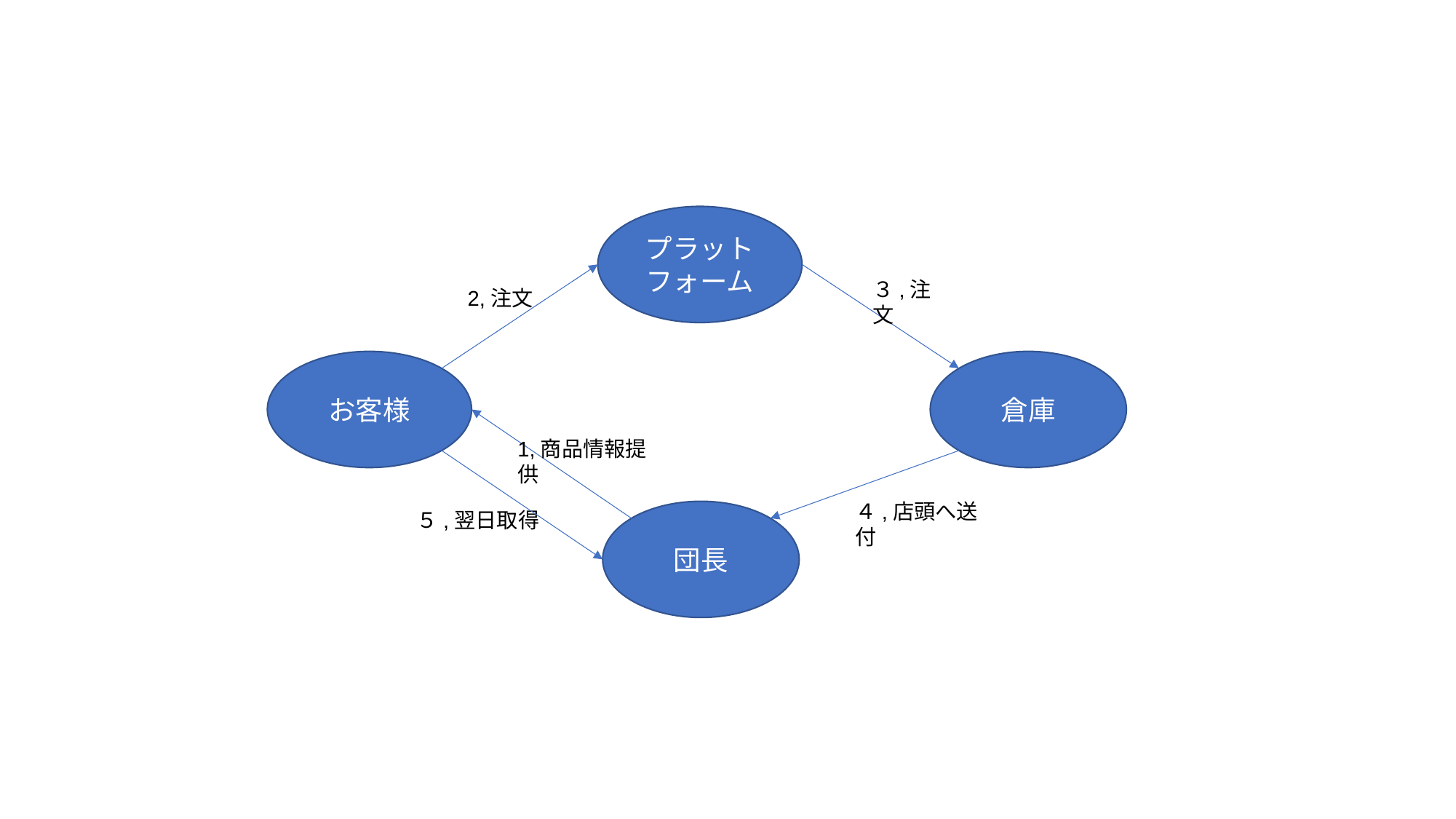

プラットフォーム
３,注文
2,注文
お客様
倉庫
1,商品情報提供
４,店頭へ送付
５,翌日取得
団長